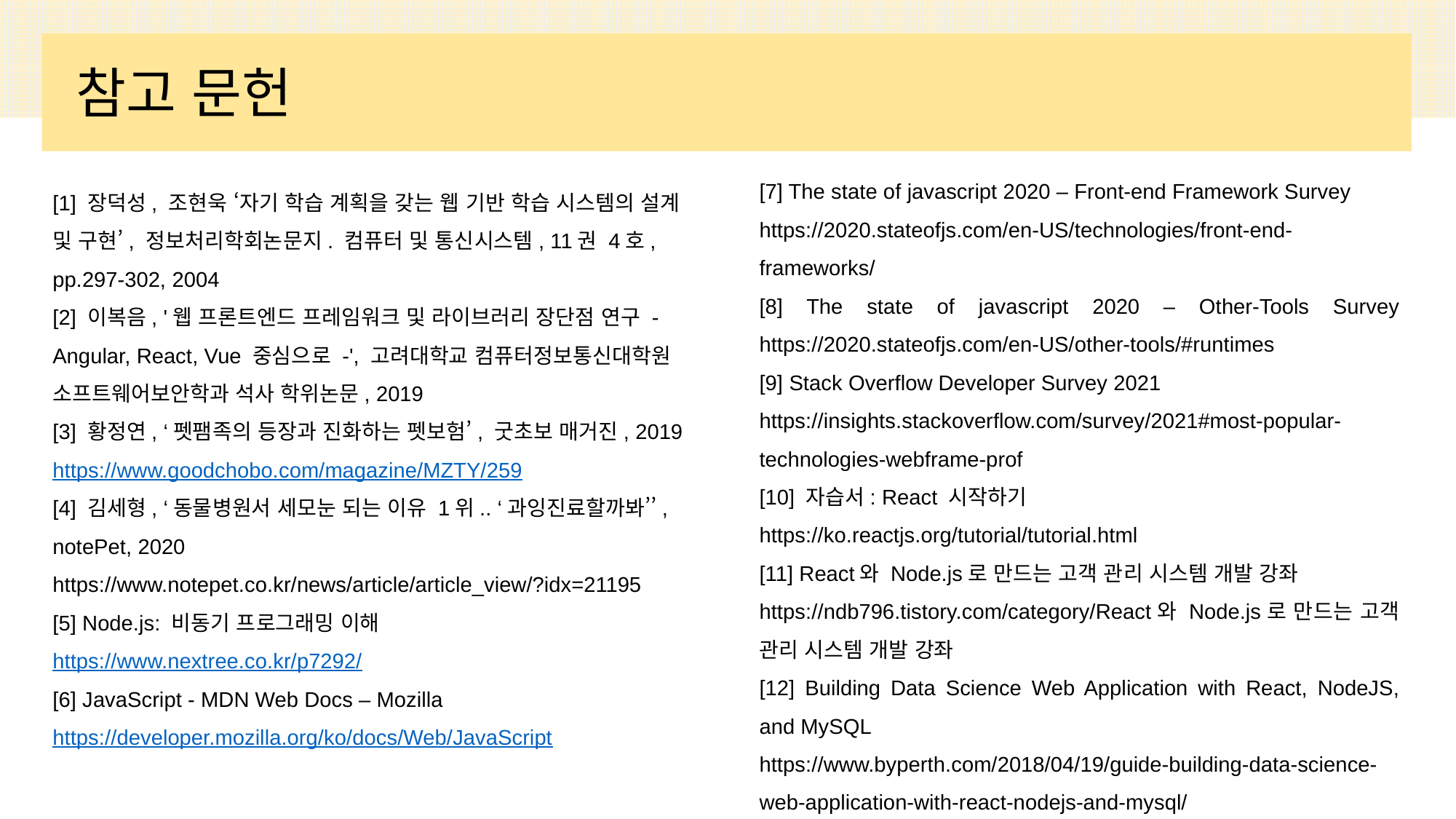

참고 문헌
[7] The state of javascript 2020 – Front-end Framework Survey
https://2020.stateofjs.com/en-US/technologies/front-end-frameworks/
[8] The state of javascript 2020 – Other-Tools Survey
https://2020.stateofjs.com/en-US/other-tools/#runtimes
[9] Stack Overflow Developer Survey 2021
https://insights.stackoverflow.com/survey/2021#most-popular-technologies-webframe-prof
[10] 자습서: React 시작하기
https://ko.reactjs.org/tutorial/tutorial.html
[11] React와 Node.js로 만드는 고객 관리 시스템 개발 강좌
https://ndb796.tistory.com/category/React와 Node.js로 만드는 고객 관리 시스템 개발 강좌
[12] Building Data Science Web Application with React, NodeJS, and MySQL
https://www.byperth.com/2018/04/19/guide-building-data-science-web-application-with-react-nodejs-and-mysql/
[1] 장덕성, 조현욱 ‘자기 학습 계획을 갖는 웹 기반 학습 시스템의 설계 및 구현’, 정보처리학회논문지. 컴퓨터 및 통신시스템, 11권 4호, pp.297-302, 2004
[2] 이복음, '웹 프론트엔드 프레임워크 및 라이브러리 장단점 연구 - Angular, React, Vue 중심으로 -', 고려대학교 컴퓨터정보통신대학원 소프트웨어보안학과 석사 학위논문, 2019
[3] 황정연, ‘펫팸족의 등장과 진화하는 펫보험’, 굿초보 매거진, 2019
https://www.goodchobo.com/magazine/MZTY/259
[4] 김세형, ‘동물병원서 세모눈 되는 이유 1위.. ‘과잉진료할까봐’’, notePet, 2020
https://www.notepet.co.kr/news/article/article_view/?idx=21195
[5] Node.js: 비동기 프로그래밍 이해
https://www.nextree.co.kr/p7292/
[6] JavaScript - MDN Web Docs – Mozilla
https://developer.mozilla.org/ko/docs/Web/JavaScript